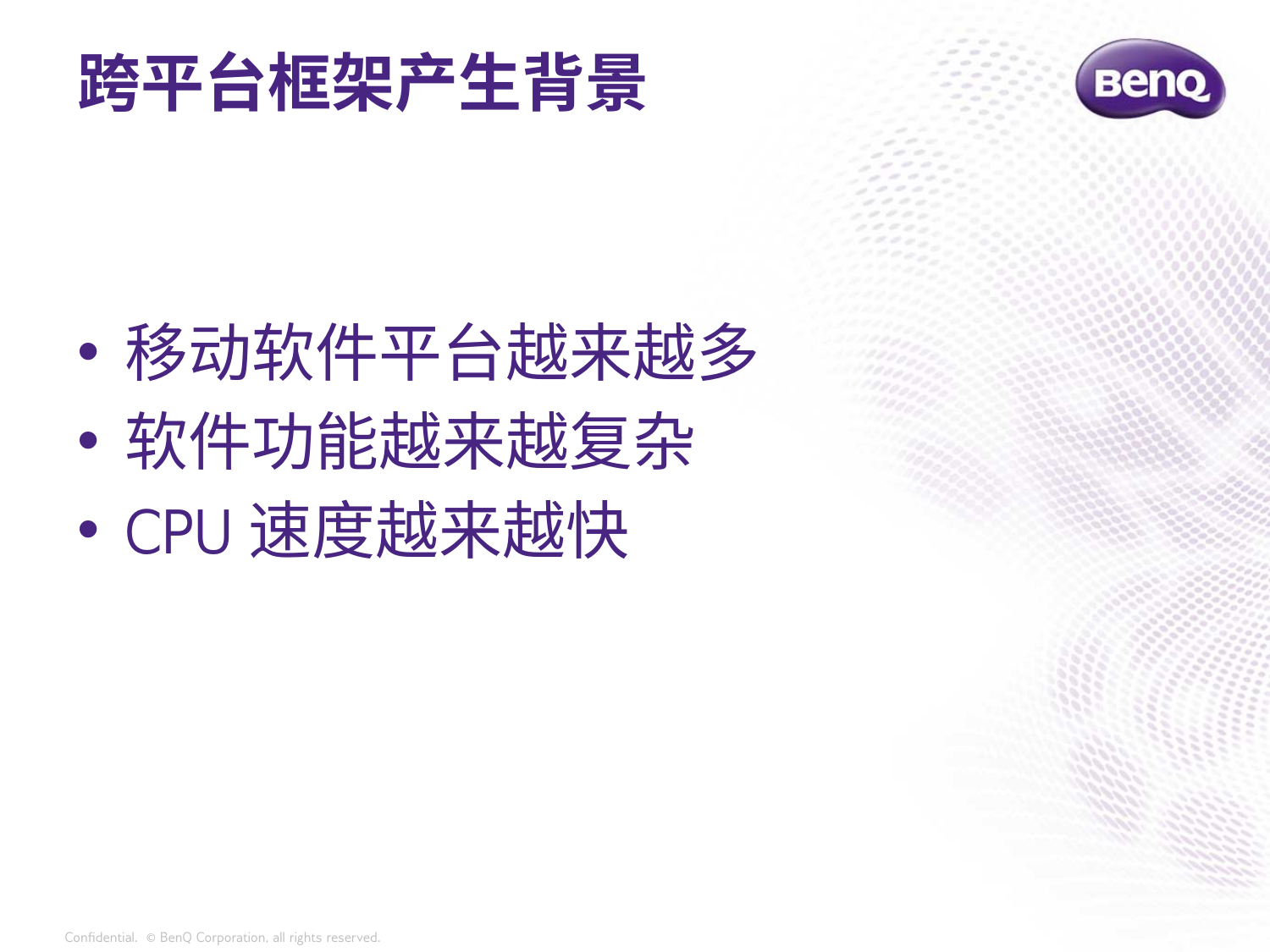

跨平台框架产生背景

移动软件平台越来越多
软件功能越来越复杂
CPU速度越来越快